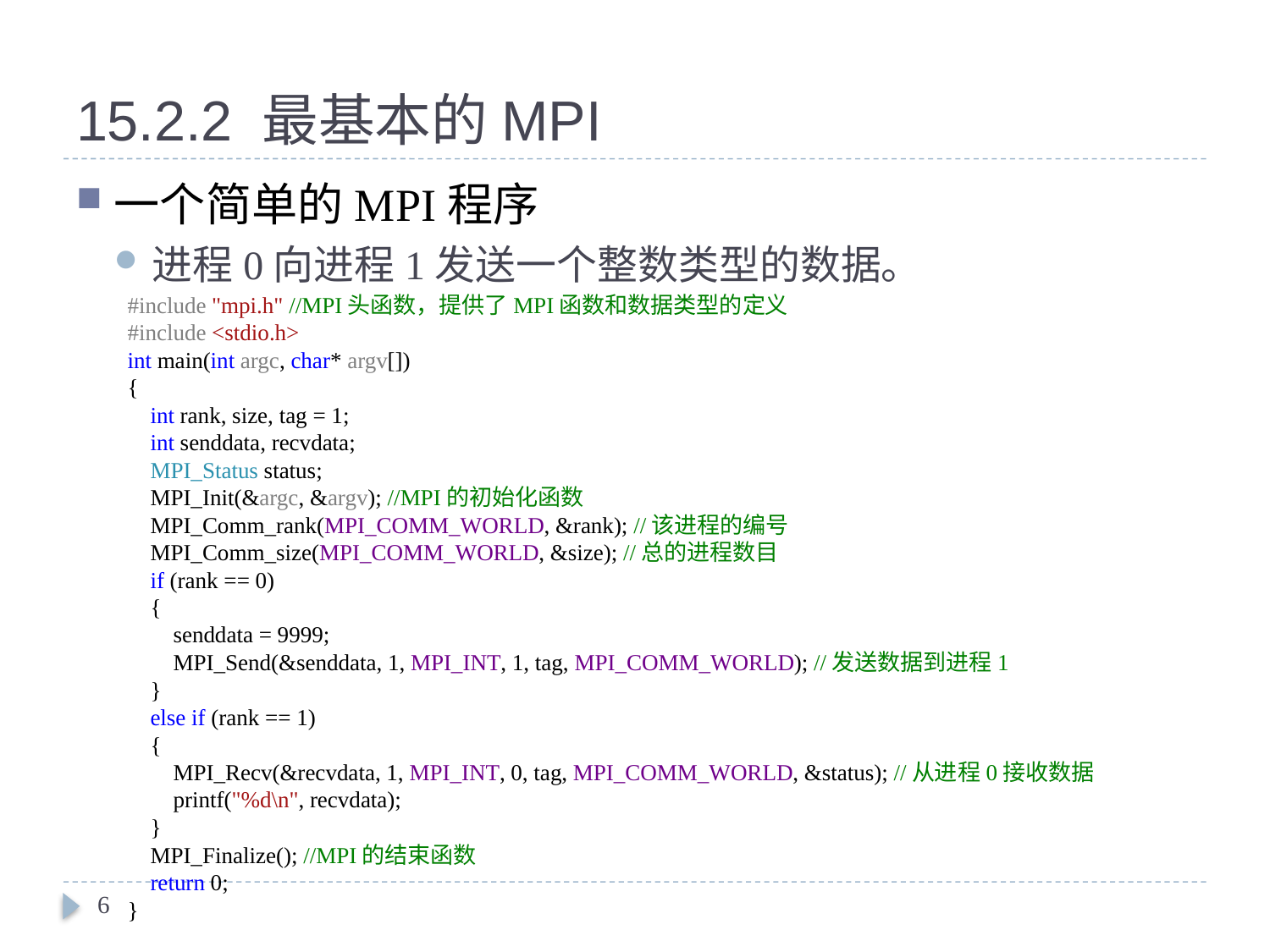

# 15.2.2 最基本的MPI
一个简单的MPI程序
进程0向进程1发送一个整数类型的数据。
#include "mpi.h" //MPI头函数，提供了MPI函数和数据类型的定义
#include <stdio.h>
int main(int argc, char* argv[])
{
    int rank, size, tag = 1;
    int senddata, recvdata;
    MPI_Status status;
    MPI_Init(&argc, &argv); //MPI的初始化函数
    MPI_Comm_rank(MPI_COMM_WORLD, &rank); //该进程的编号
    MPI_Comm_size(MPI_COMM_WORLD, &size); //总的进程数目
    if (rank == 0)
    {
        senddata = 9999;
        MPI_Send(&senddata, 1, MPI_INT, 1, tag, MPI_COMM_WORLD); //发送数据到进程1
    }
    else if (rank == 1)
    {
        MPI_Recv(&recvdata, 1, MPI_INT, 0, tag, MPI_COMM_WORLD, &status); //从进程0接收数据
        printf("%d\n", recvdata);
    }
    MPI_Finalize(); //MPI的结束函数
    return 0;
}
6